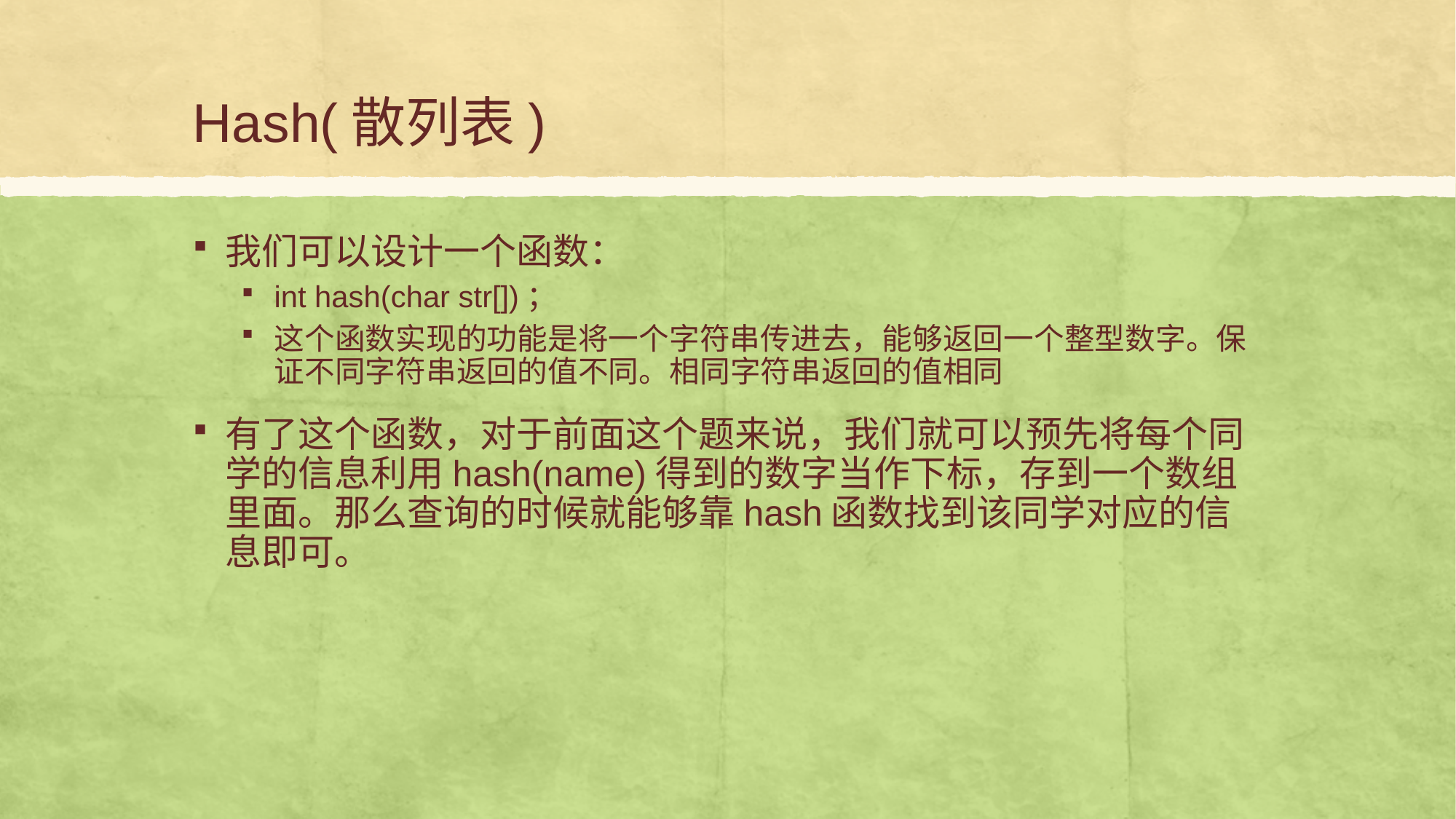

# Hash(散列表)
我们可以设计一个函数：
int hash(char str[])；
这个函数实现的功能是将一个字符串传进去，能够返回一个整型数字。保证不同字符串返回的值不同。相同字符串返回的值相同
有了这个函数，对于前面这个题来说，我们就可以预先将每个同学的信息利用hash(name)得到的数字当作下标，存到一个数组里面。那么查询的时候就能够靠hash函数找到该同学对应的信息即可。